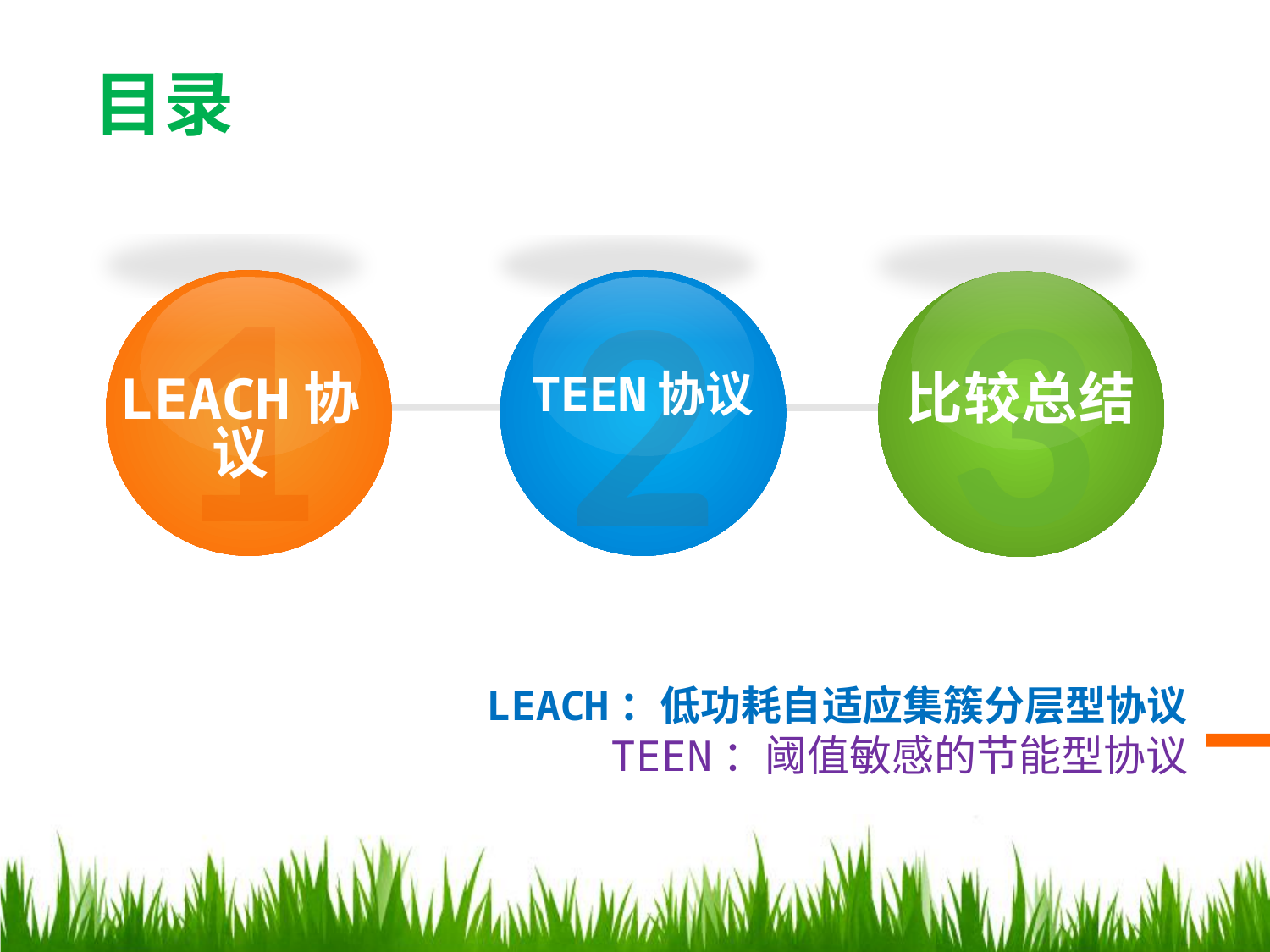

目录
1

LEACH协议
3

比较总结
2

TEEN协议
LEACH：低功耗自适应集簇分层型协议
TEEN：阈值敏感的节能型协议